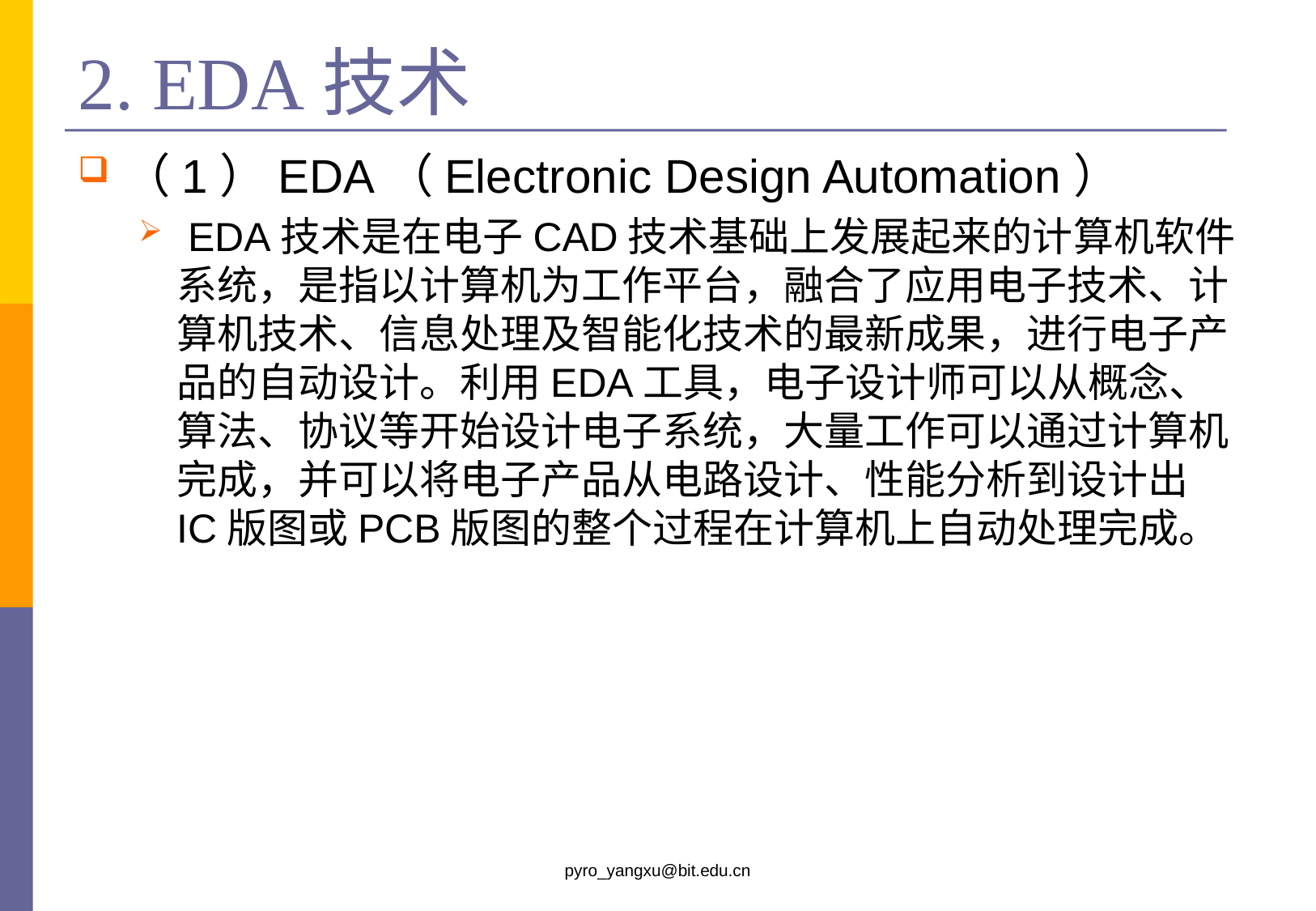

# 2. EDA技术
（1）EDA（Electronic Design Automation）
 EDA技术是在电子CAD技术基础上发展起来的计算机软件系统，是指以计算机为工作平台，融合了应用电子技术、计算机技术、信息处理及智能化技术的最新成果，进行电子产品的自动设计。利用EDA工具，电子设计师可以从概念、算法、协议等开始设计电子系统，大量工作可以通过计算机完成，并可以将电子产品从电路设计、性能分析到设计出IC版图或PCB版图的整个过程在计算机上自动处理完成。
pyro_yangxu@bit.edu.cn